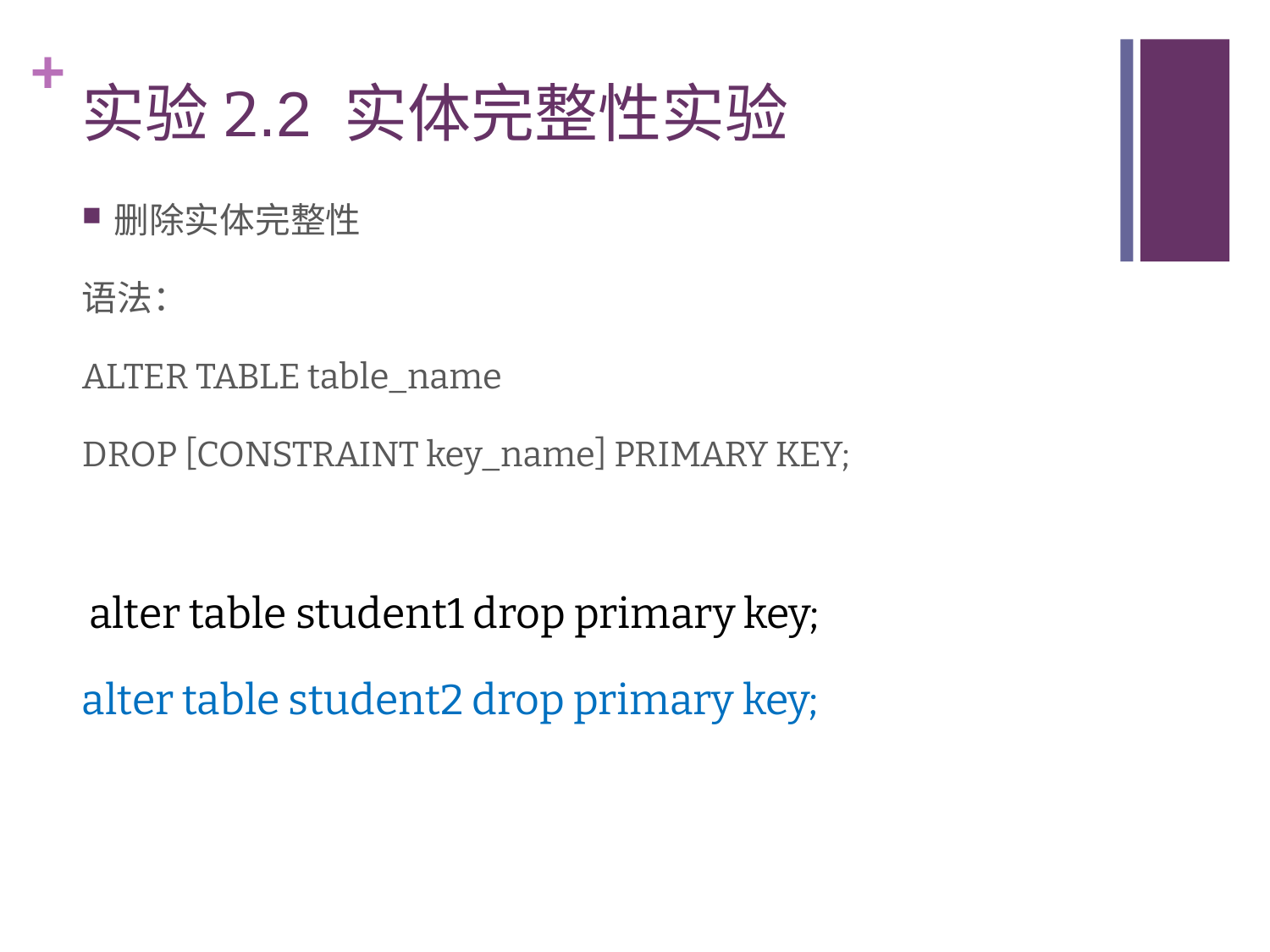

# 实验2.2 实体完整性实验
删除实体完整性
语法：
ALTER TABLE table_name
DROP [CONSTRAINT key_name] PRIMARY KEY;

 alter table student1 drop primary key;
alter table student2 drop primary key;